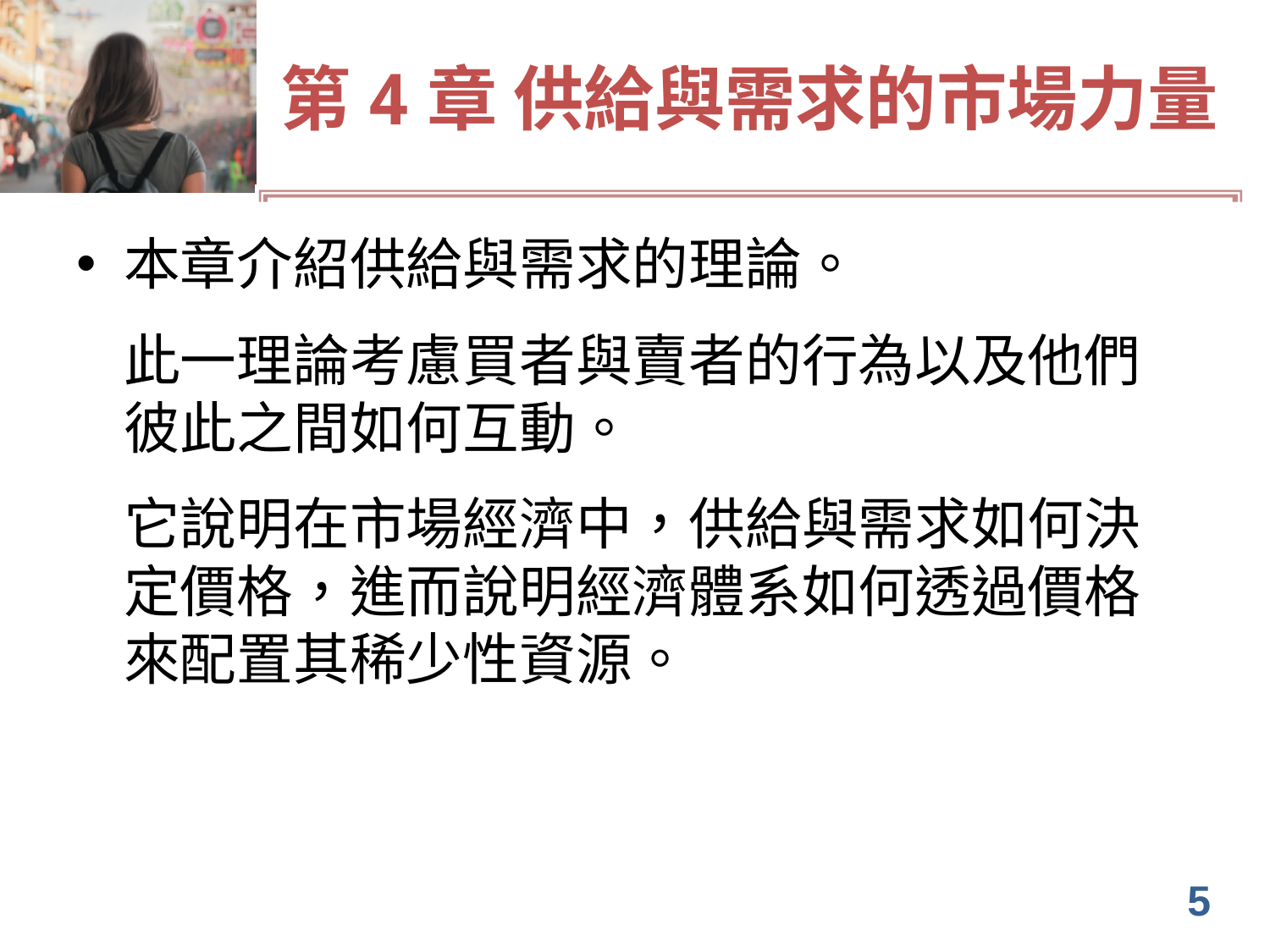

# 第4章 供給與需求的市場力量
本章介紹供給與需求的理論。

	此一理論考慮買者與賣者的行為以及他們彼此之間如何互動。

	它說明在市場經濟中，供給與需求如何決定價格，進而說明經濟體系如何透過價格來配置其稀少性資源。
5